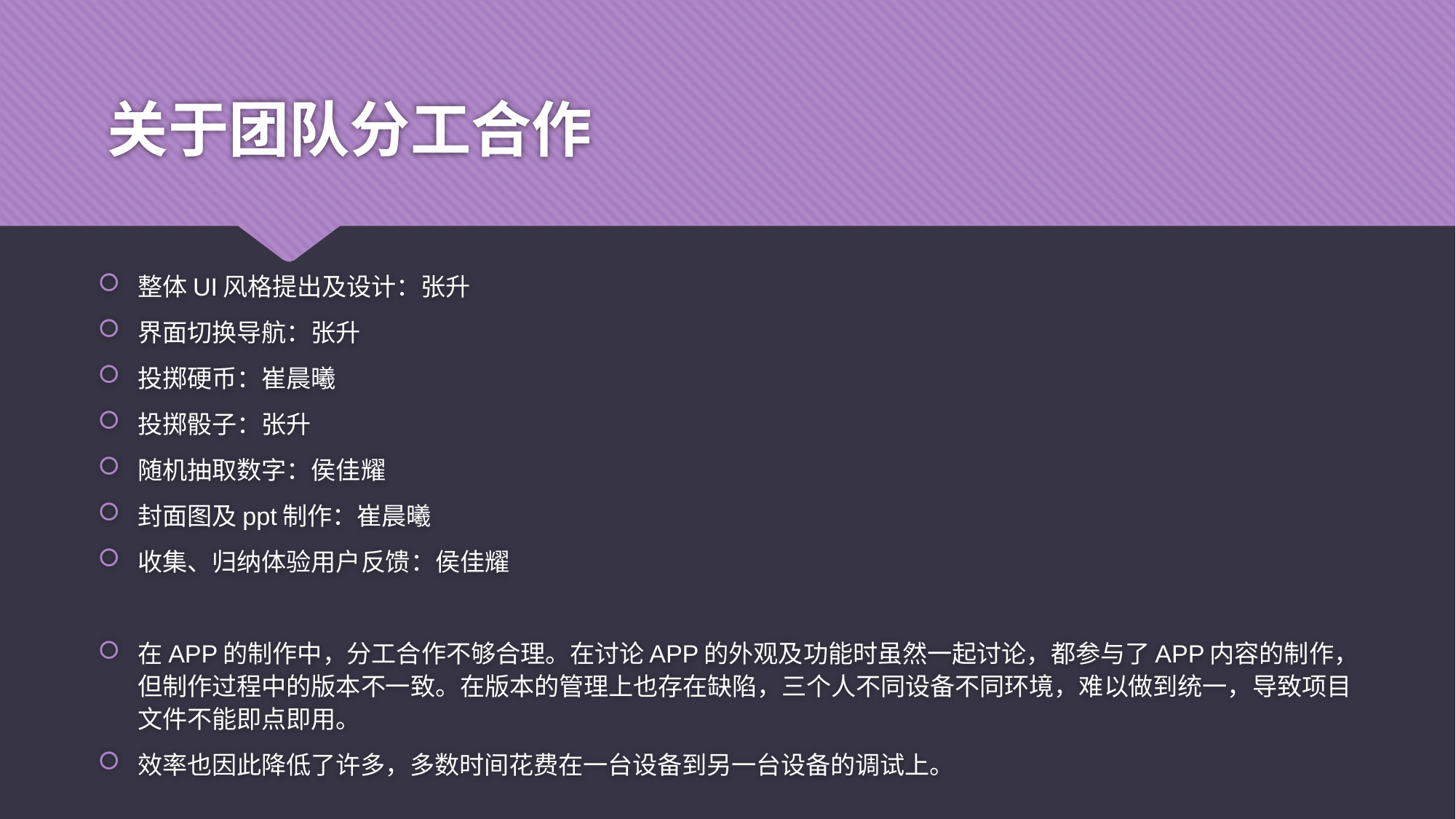

# 关于团队分工合作
整体UI风格提出及设计：张升
界面切换导航：张升
投掷硬币：崔晨曦
投掷骰子：张升
随机抽取数字：侯佳耀
封面图及ppt制作：崔晨曦
收集、归纳体验用户反馈：侯佳耀

在APP的制作中，分工合作不够合理。在讨论APP的外观及功能时虽然一起讨论，都参与了APP内容的制作，但制作过程中的版本不一致。在版本的管理上也存在缺陷，三个人不同设备不同环境，难以做到统一，导致项目文件不能即点即用。
效率也因此降低了许多，多数时间花费在一台设备到另一台设备的调试上。